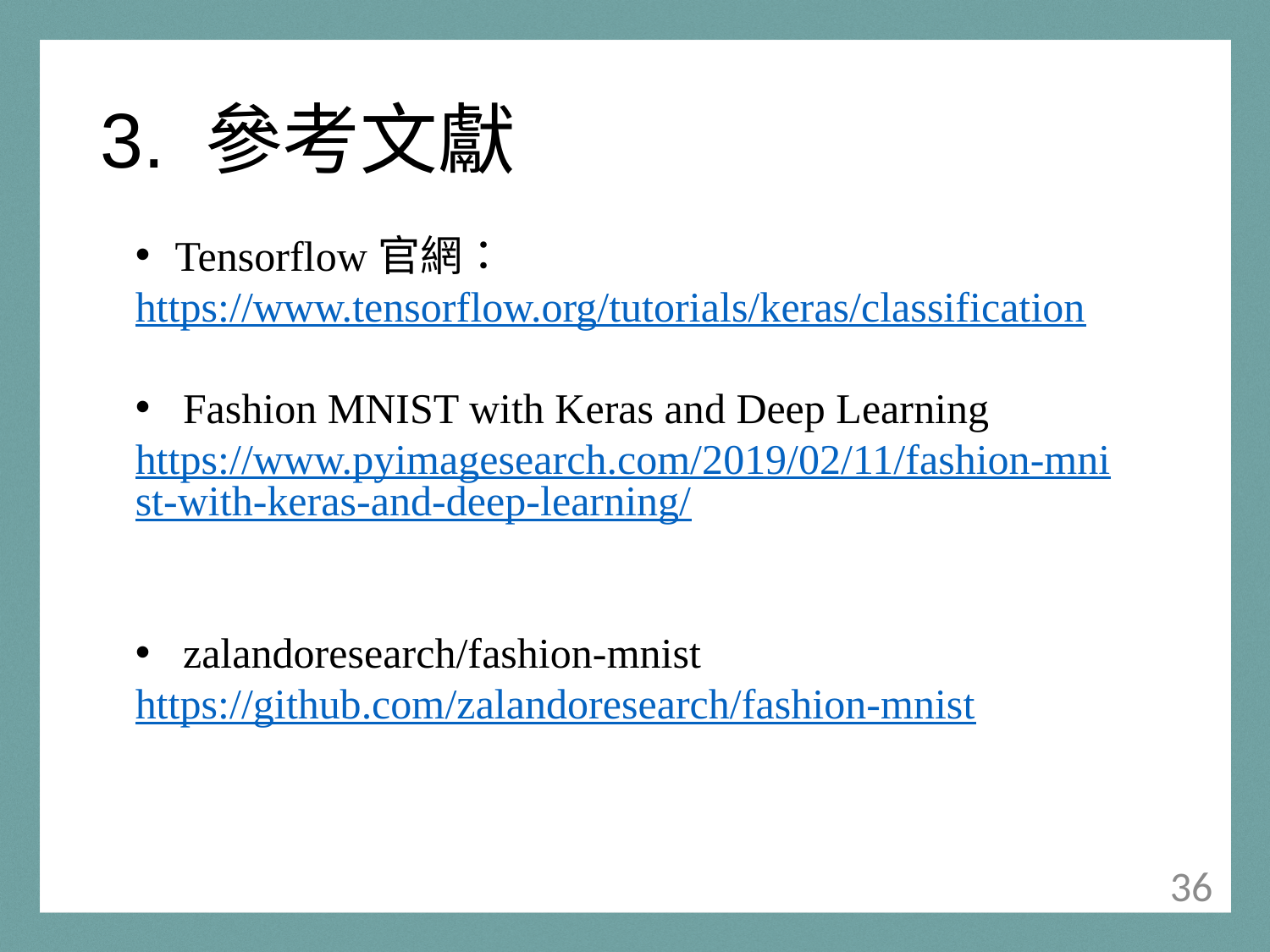

# 3. 參考文獻
Tensorflow官網：
https://www.tensorflow.org/tutorials/keras/classification

Fashion MNIST with Keras and Deep Learning
https://www.pyimagesearch.com/2019/02/11/fashion-mnist-with-keras-and-deep-learning/

zalandoresearch/fashion-mnist
https://github.com/zalandoresearch/fashion-mnist

36